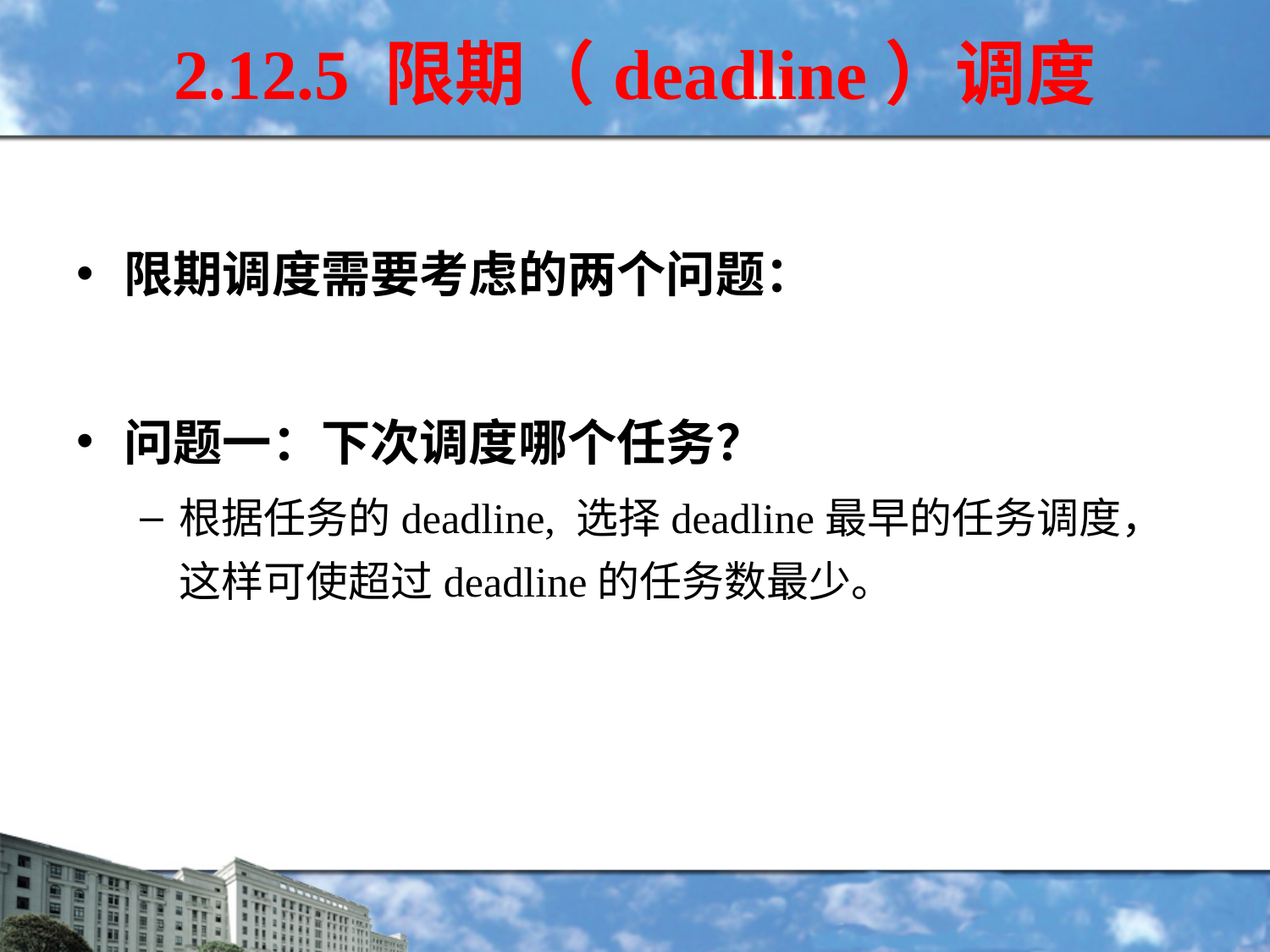

# 2.12.5 限期（deadline）调度
限期调度需要考虑的两个问题：

问题一：下次调度哪个任务？
根据任务的deadline, 选择deadline最早的任务调度，这样可使超过deadline的任务数最少。